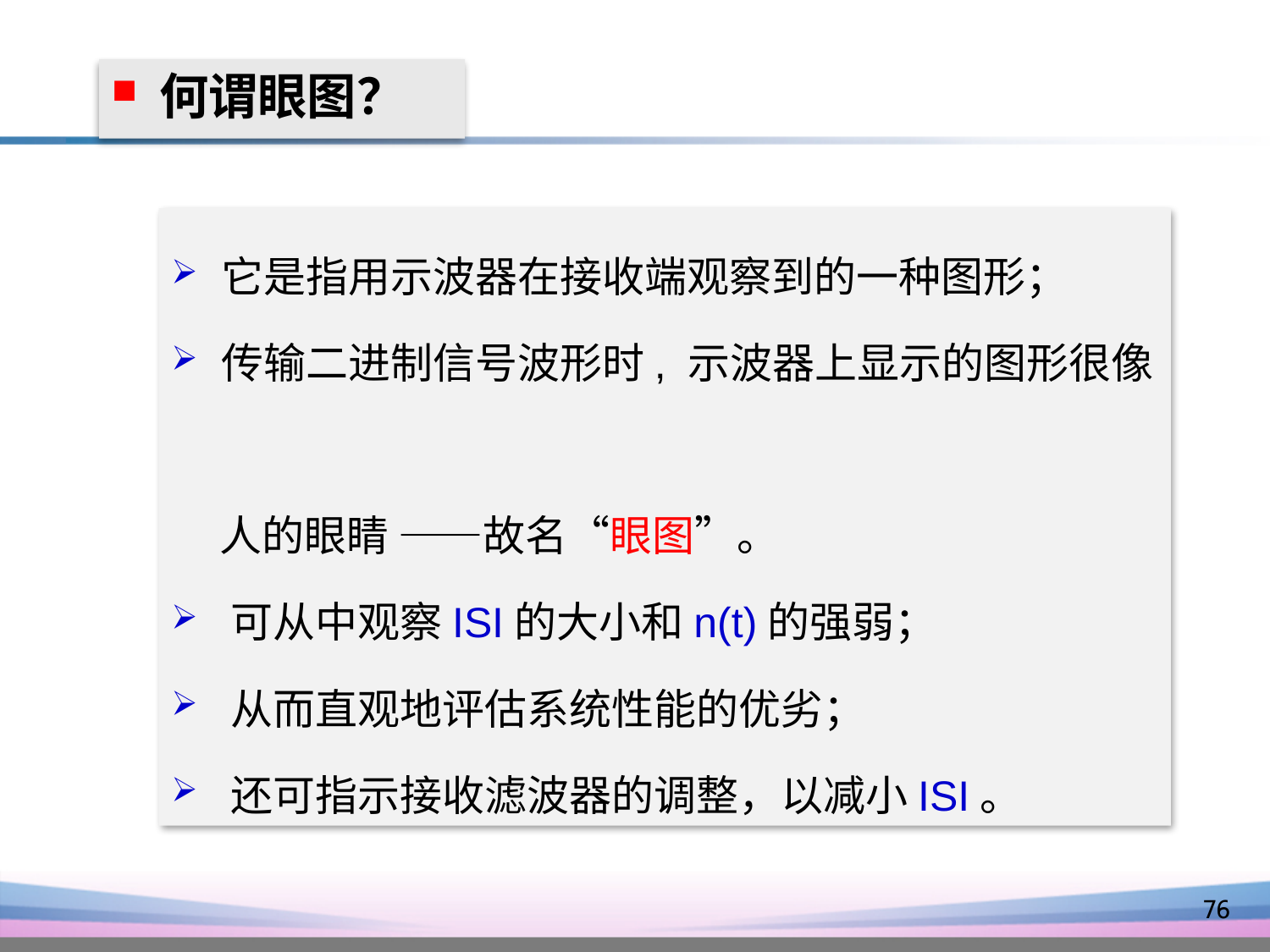

何谓眼图？
 它是指用示波器在接收端观察到的一种图形；
 传输二进制信号波形时, 示波器上显示的图形很像
    人的眼睛 ——故名“眼图”。
  可从中观察ISI的大小和n(t)的强弱；
  从而直观地评估系统性能的优劣；
  还可指示接收滤波器的调整，以减小ISI。
76